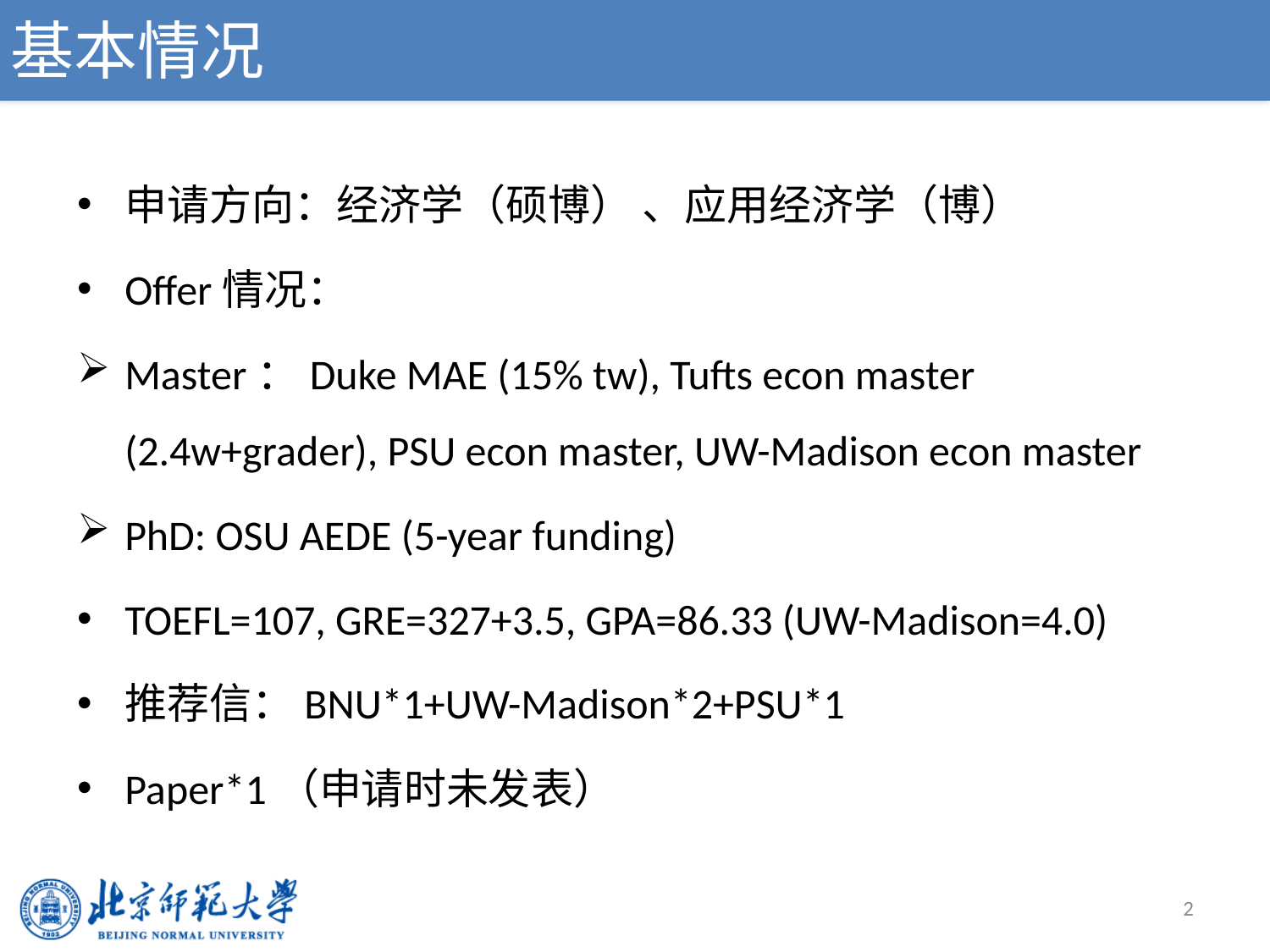

# 基本情况
申请方向：经济学（硕博） 、应用经济学（博）
Offer情况：
Master：Duke MAE (15% tw), Tufts econ master (2.4w+grader), PSU econ master, UW-Madison econ master
PhD: OSU AEDE (5-year funding)
TOEFL=107, GRE=327+3.5, GPA=86.33 (UW-Madison=4.0)
推荐信：BNU*1+UW-Madison*2+PSU*1
Paper*1（申请时未发表）

2